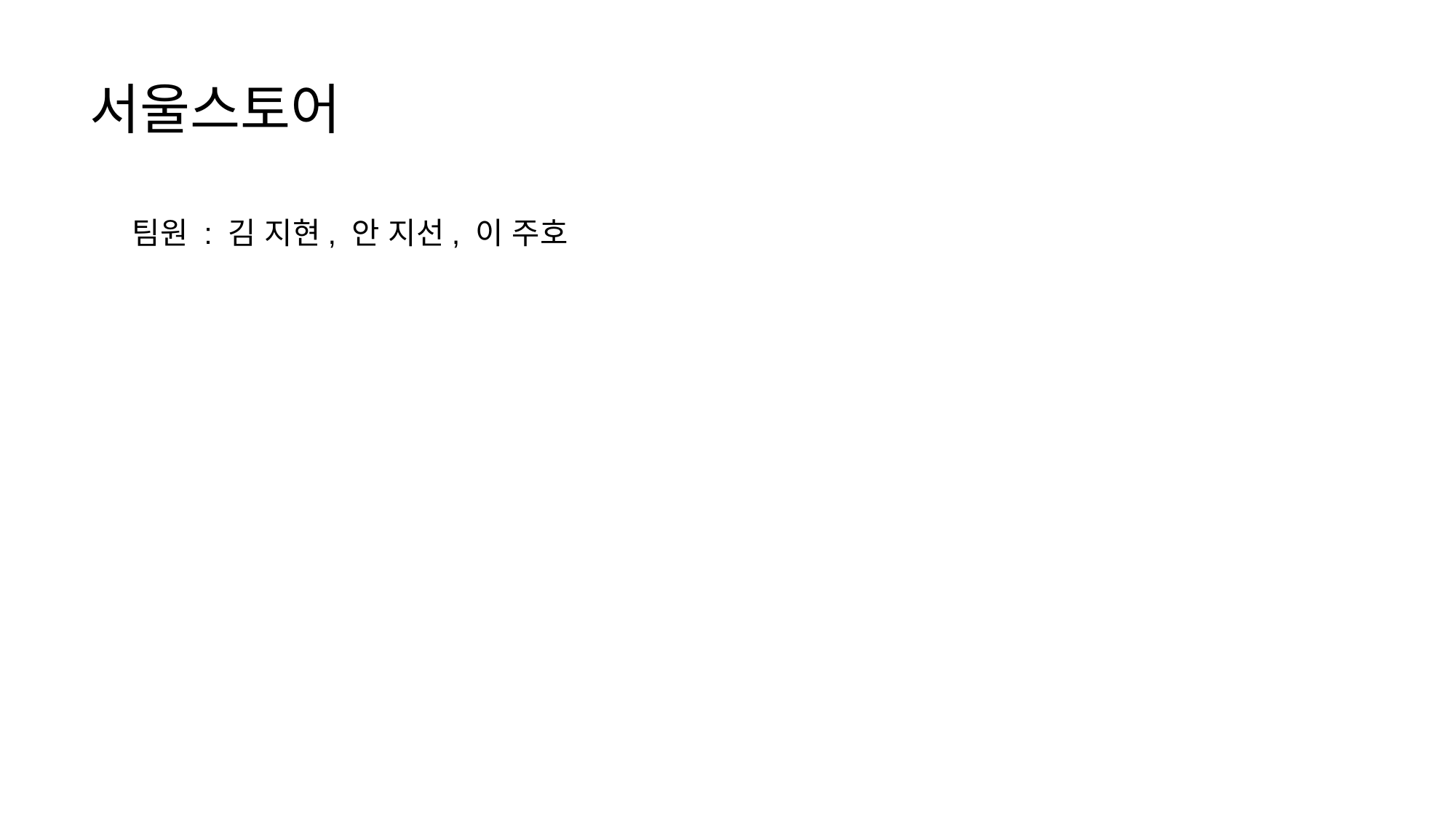

서울스토어
팀원 : 김 지현, 안 지선, 이 주호